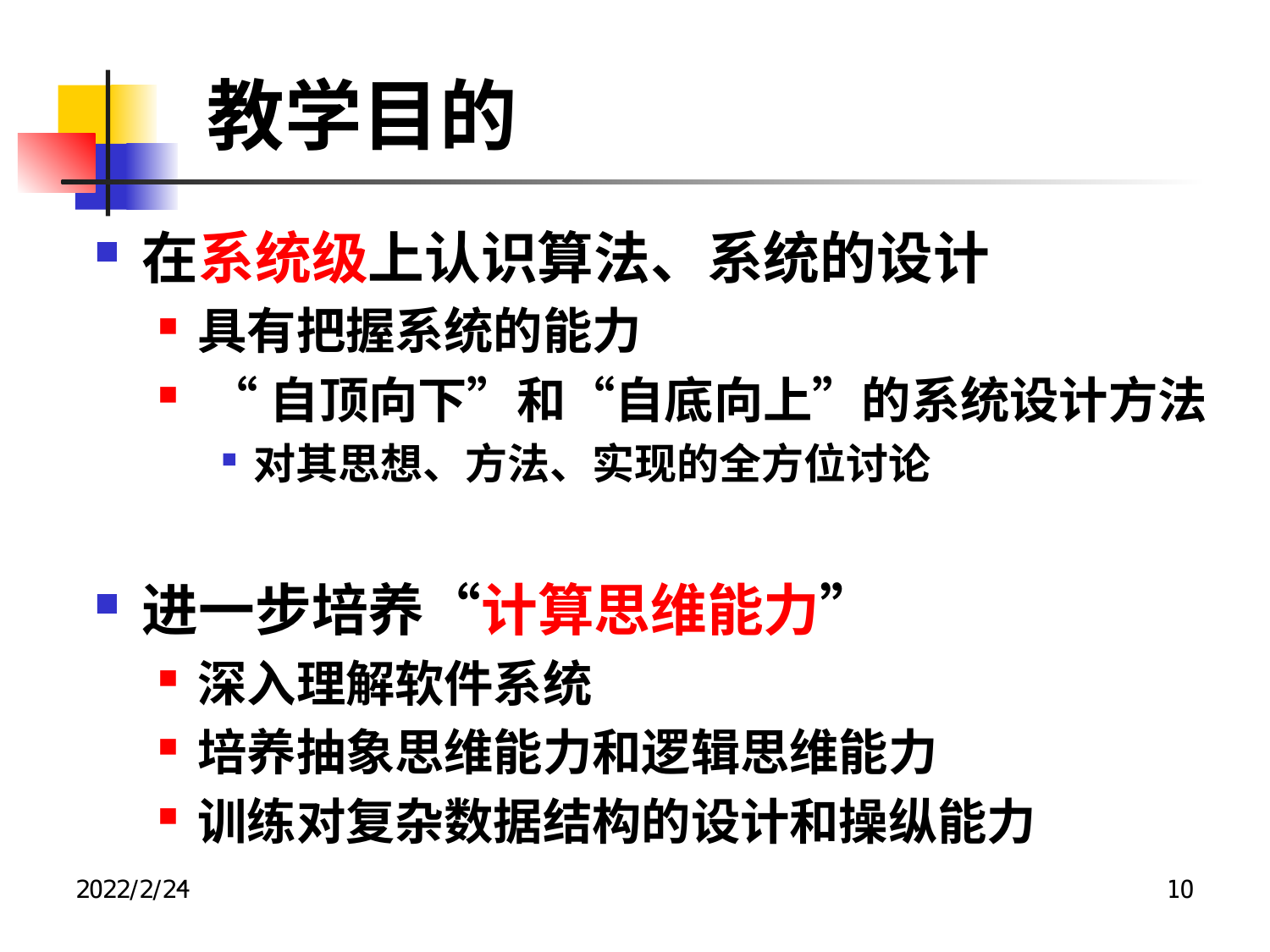

# 教学目的
在系统级上认识算法、系统的设计
具有把握系统的能力
 “自顶向下”和“自底向上”的系统设计方法
对其思想、方法、实现的全方位讨论

进一步培养“计算思维能力”
深入理解软件系统
培养抽象思维能力和逻辑思维能力
训练对复杂数据结构的设计和操纵能力
2022/2/24
10